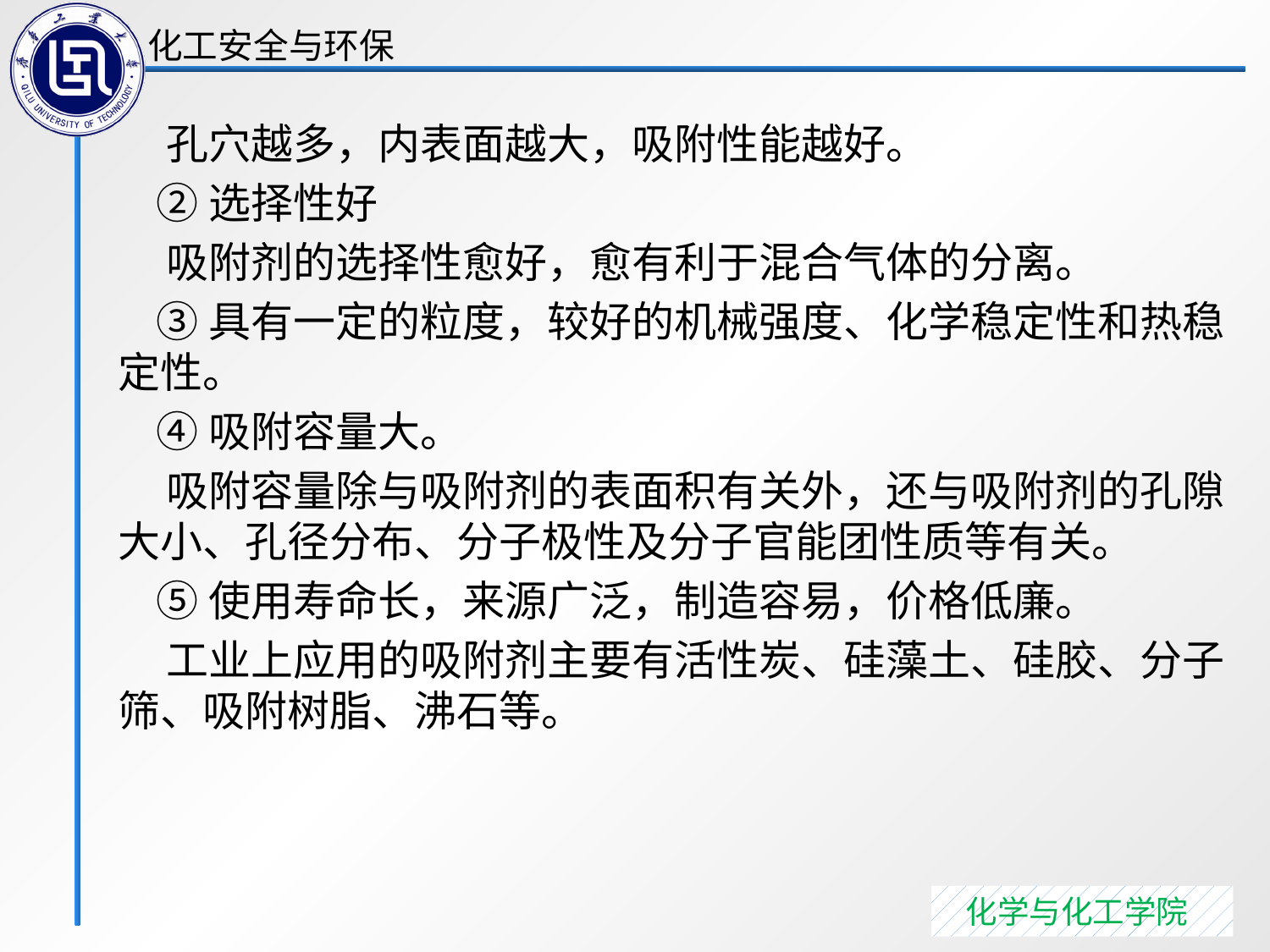

孔穴越多，内表面越大，吸附性能越好。
    ②选择性好
    吸附剂的选择性愈好，愈有利于混合气体的分离。
    ③具有一定的粒度，较好的机械强度、化学稳定性和热稳定性。
    ④吸附容量大。
    吸附容量除与吸附剂的表面积有关外，还与吸附剂的孔隙大小、孔径分布、分子极性及分子官能团性质等有关。
    ⑤使用寿命长，来源广泛，制造容易，价格低廉。
    工业上应用的吸附剂主要有活性炭、硅藻土、硅胶、分子筛、吸附树脂、沸石等。